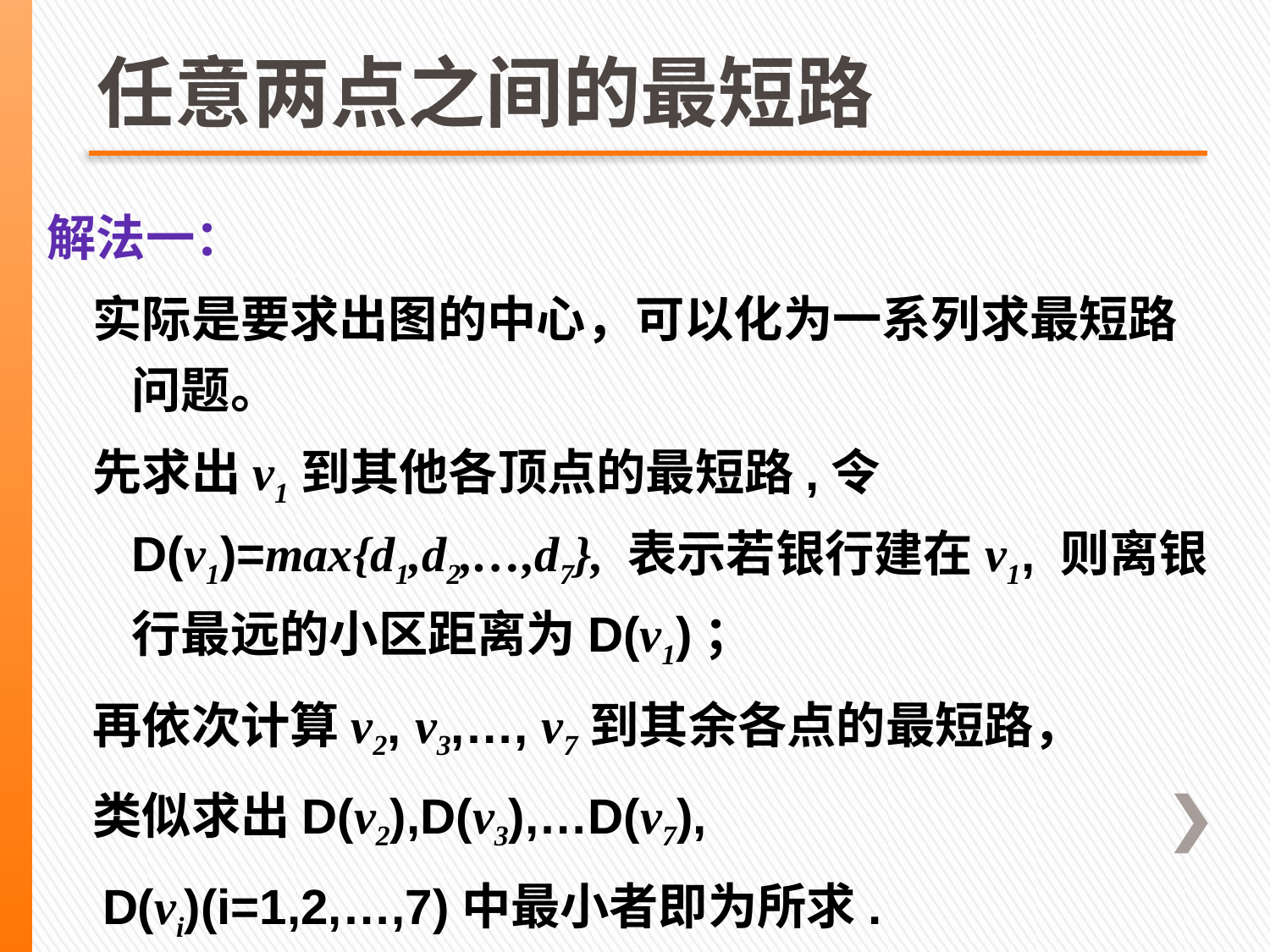

# 任意两点之间的最短路
解法一：
   实际是要求出图的中心，可以化为一系列求最短路问题。
   先求出v1到其他各顶点的最短路,令D(v1)=max{d1,d2,…,d7}, 表示若银行建在v1, 则离银行最远的小区距离为D(v1)；
   再依次计算v2, v3,…, v7到其余各点的最短路，
   类似求出D(v2),D(v3),…D(v7),
    D(vi)(i=1,2,…,7)中最小者即为所求.